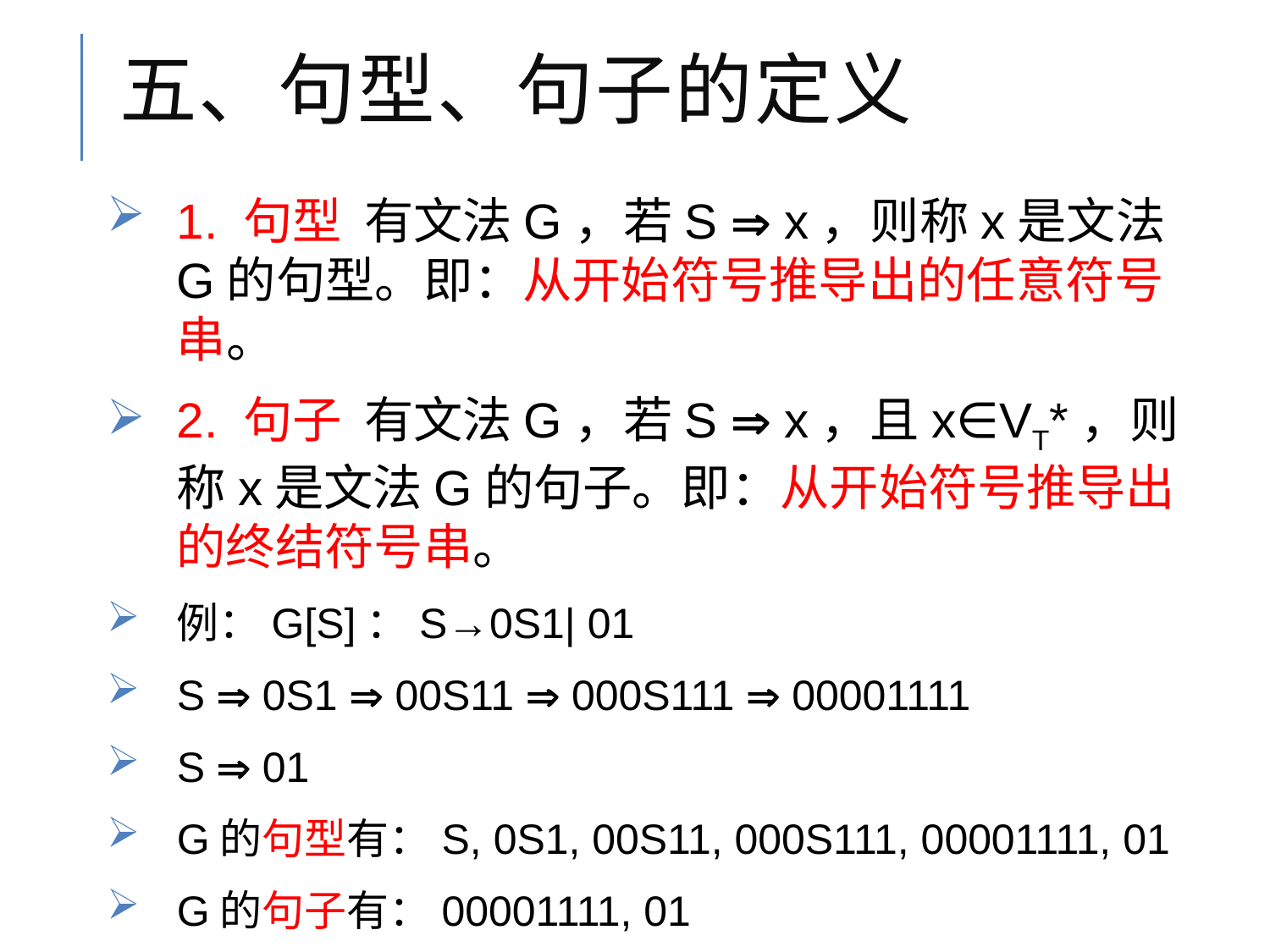

# 五、句型、句子的定义
1. 句型  有文法G，若S ⇒ x，则称x是文法G的句型。即：从开始符号推导出的任意符号串。
2. 句子  有文法G，若S ⇒ x，且x∈VT*，则称x是文法G的句子。即：从开始符号推导出的终结符号串。
例：G[S]：S→0S1| 01
S ⇒ 0S1 ⇒ 00S11 ⇒ 000S111 ⇒ 00001111
S ⇒ 01
G的句型有：S, 0S1, 00S11, 000S111, 00001111, 01
G的句子有：00001111, 01
32